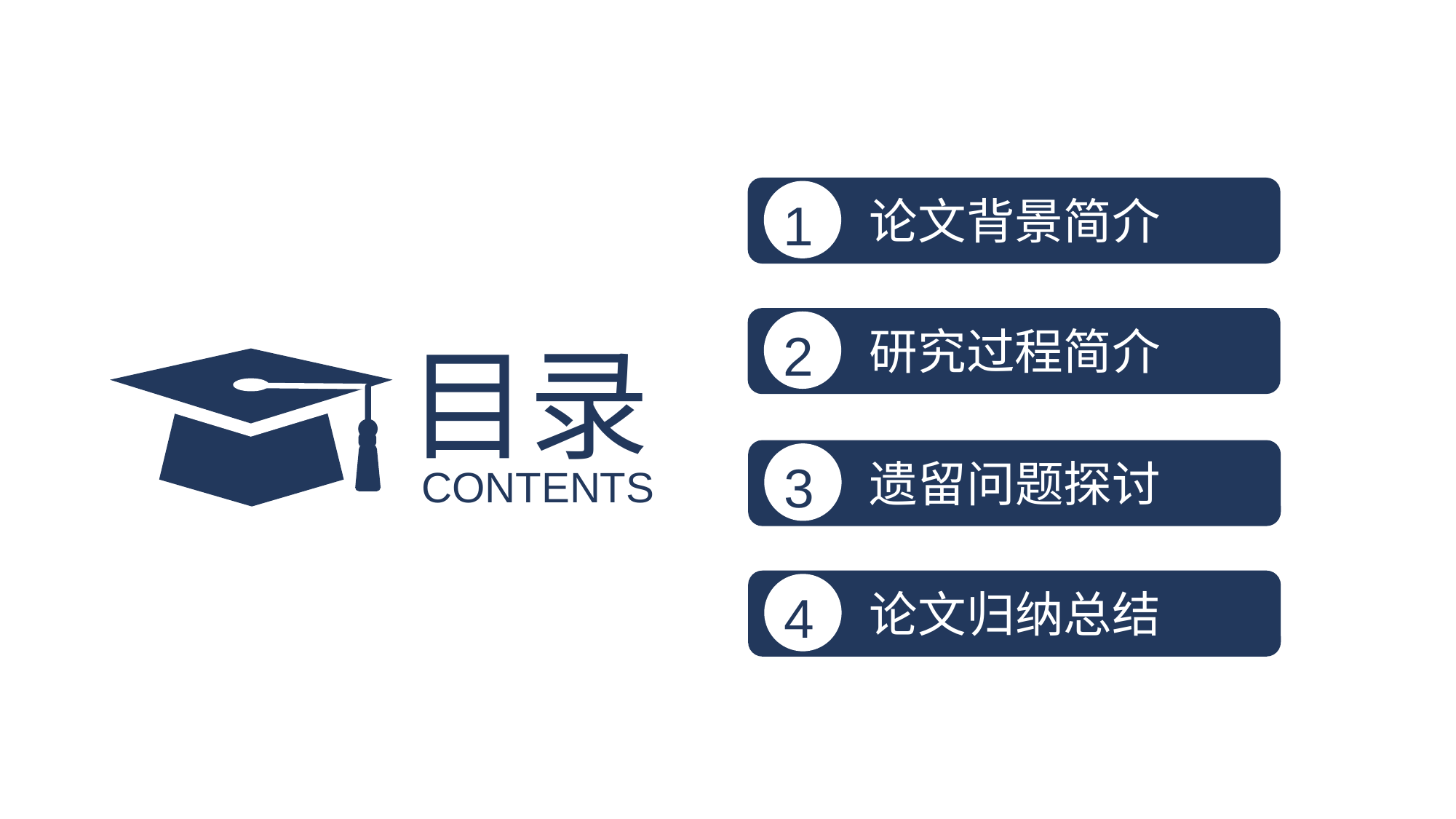

1
论文背景简介

2
研究过程简介
目录

3
遗留问题探讨
CONTENTS

4
论文归纳总结